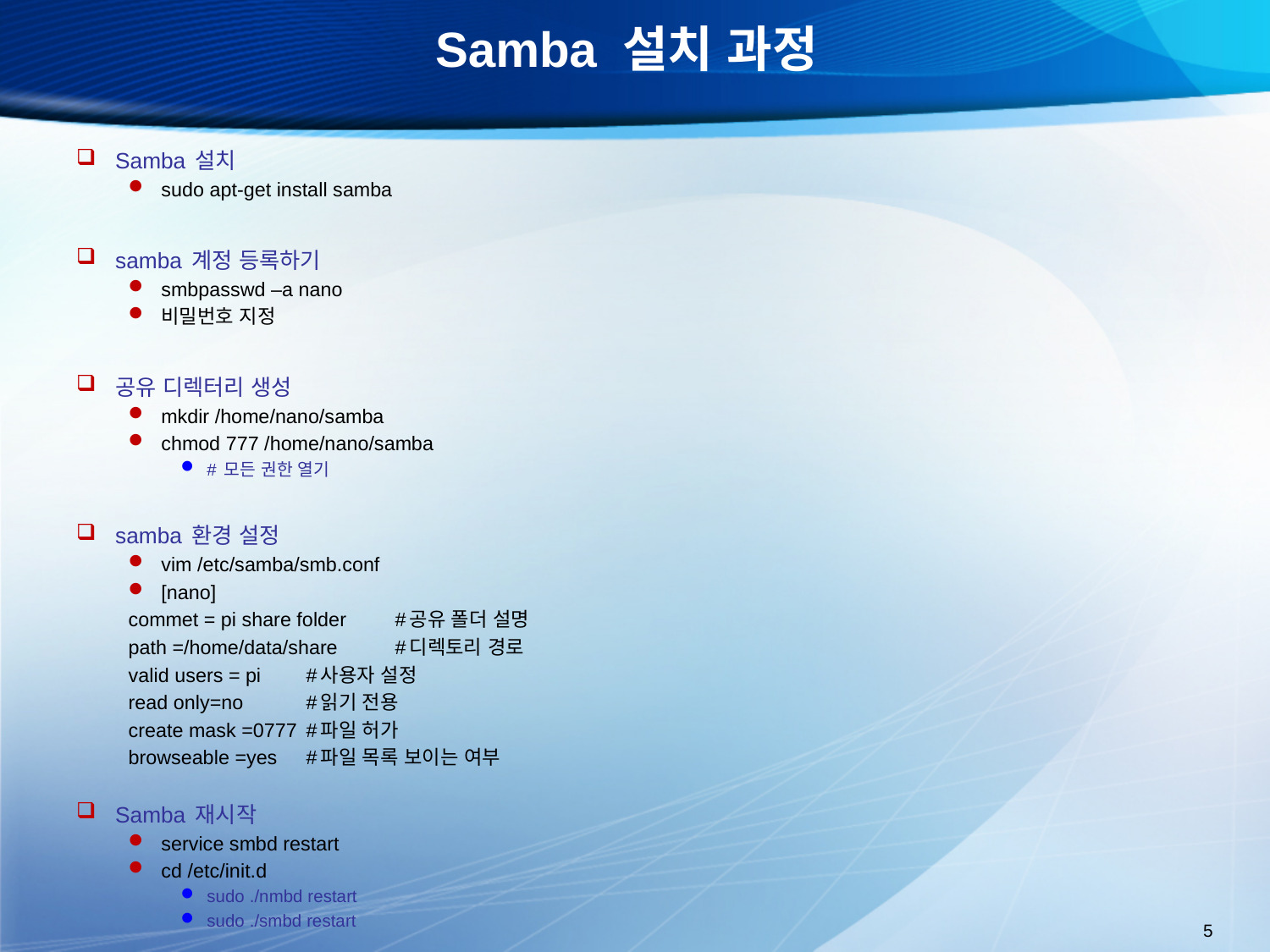

# Samba 설치 과정
Samba 설치
sudo apt-get install samba

samba 계정 등록하기
smbpasswd –a nano
비밀번호 지정

공유 디렉터리 생성
mkdir /home/nano/samba
chmod 777 /home/nano/samba
# 모든 권한 열기

samba 환경 설정
vim /etc/samba/smb.conf
[nano]
	commet = pi share folder  	#공유 폴더 설명
	path =/home/data/share	#디렉토리 경로
	valid users = pi		#사용자 설정
	read only=no		#읽기 전용
	create mask =0777		#파일 허가
	browseable =yes		#파일 목록 보이는 여부

Samba 재시작
service smbd restart
cd /etc/init.d
sudo ./nmbd restart
sudo ./smbd restart